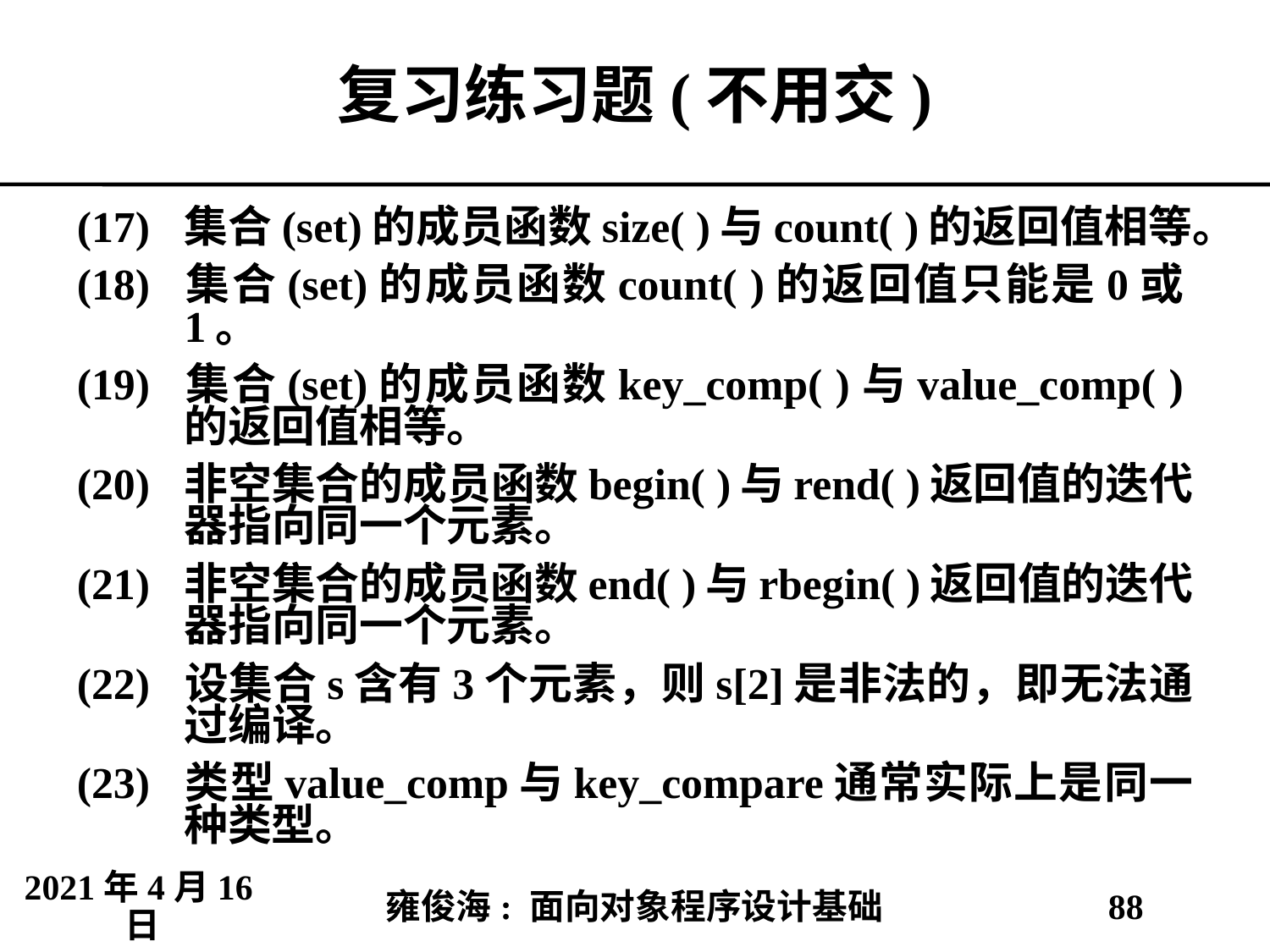

# 复习练习题(不用交)

(17)	集合(set)的成员函数size( )与count( )的返回值相等。
(18)	集合(set)的成员函数count( )的返回值只能是0或1。
(19)	集合(set)的成员函数key_comp( )与value_comp( )的返回值相等。
(20)	非空集合的成员函数begin( )与rend( )返回值的迭代器指向同一个元素。
(21)	非空集合的成员函数end( )与rbegin( )返回值的迭代器指向同一个元素。
(22)	设集合s含有3个元素，则s[2]是非法的，即无法通过编译。
(23)	类型value_comp与key_compare通常实际上是同一种类型。
2021年4月16日
雍俊海: 面向对象程序设计基础
88